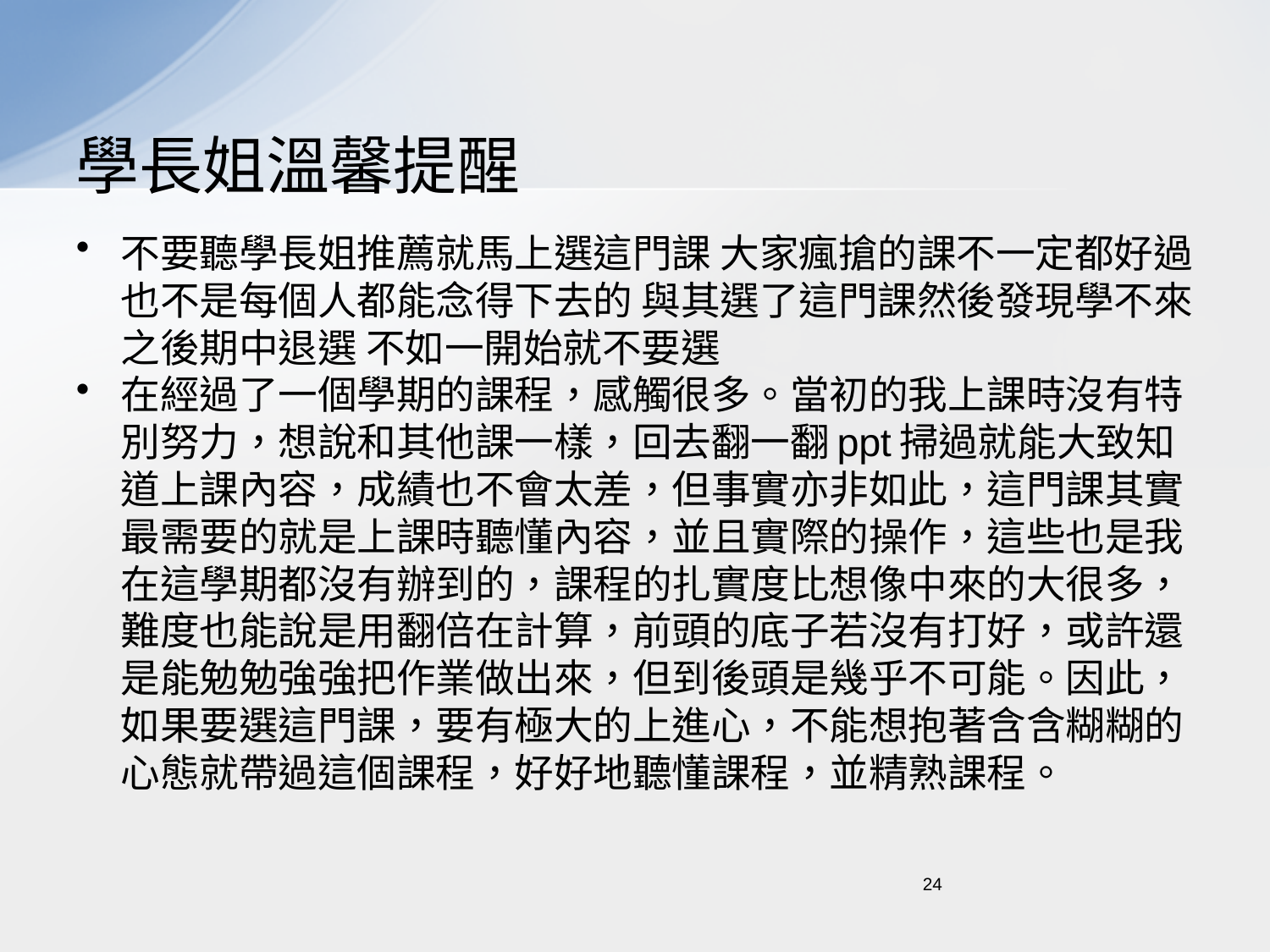

# 學長姐溫馨提醒
不要聽學長姐推薦就馬上選這門課 大家瘋搶的課不一定都好過 也不是每個人都能念得下去的 與其選了這門課然後發現學不來之後期中退選 不如一開始就不要選
在經過了一個學期的課程，感觸很多。當初的我上課時沒有特別努力，想說和其他課一樣，回去翻一翻ppt掃過就能大致知道上課內容，成績也不會太差，但事實亦非如此，這門課其實最需要的就是上課時聽懂內容，並且實際的操作，這些也是我在這學期都沒有辦到的，課程的扎實度比想像中來的大很多，難度也能說是用翻倍在計算，前頭的底子若沒有打好，或許還是能勉勉強強把作業做出來，但到後頭是幾乎不可能。因此，如果要選這門課，要有極大的上進心，不能想抱著含含糊糊的心態就帶過這個課程，好好地聽懂課程，並精熟課程。
24